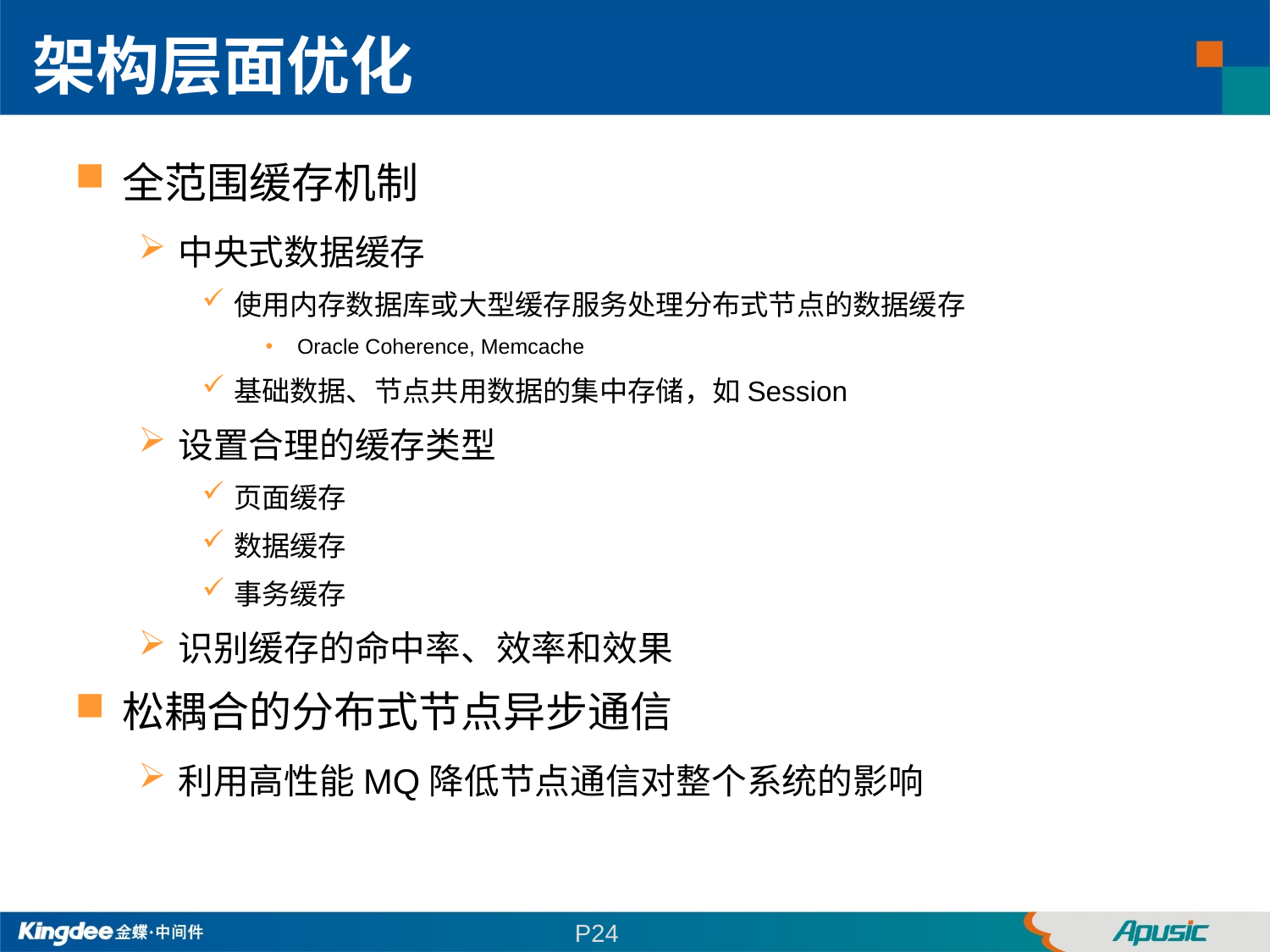

架构层面优化
全范围缓存机制
中央式数据缓存
使用内存数据库或大型缓存服务处理分布式节点的数据缓存
Oracle Coherence, Memcache
基础数据、节点共用数据的集中存储，如Session
设置合理的缓存类型
页面缓存
数据缓存
事务缓存
识别缓存的命中率、效率和效果
松耦合的分布式节点异步通信
利用高性能MQ降低节点通信对整个系统的影响